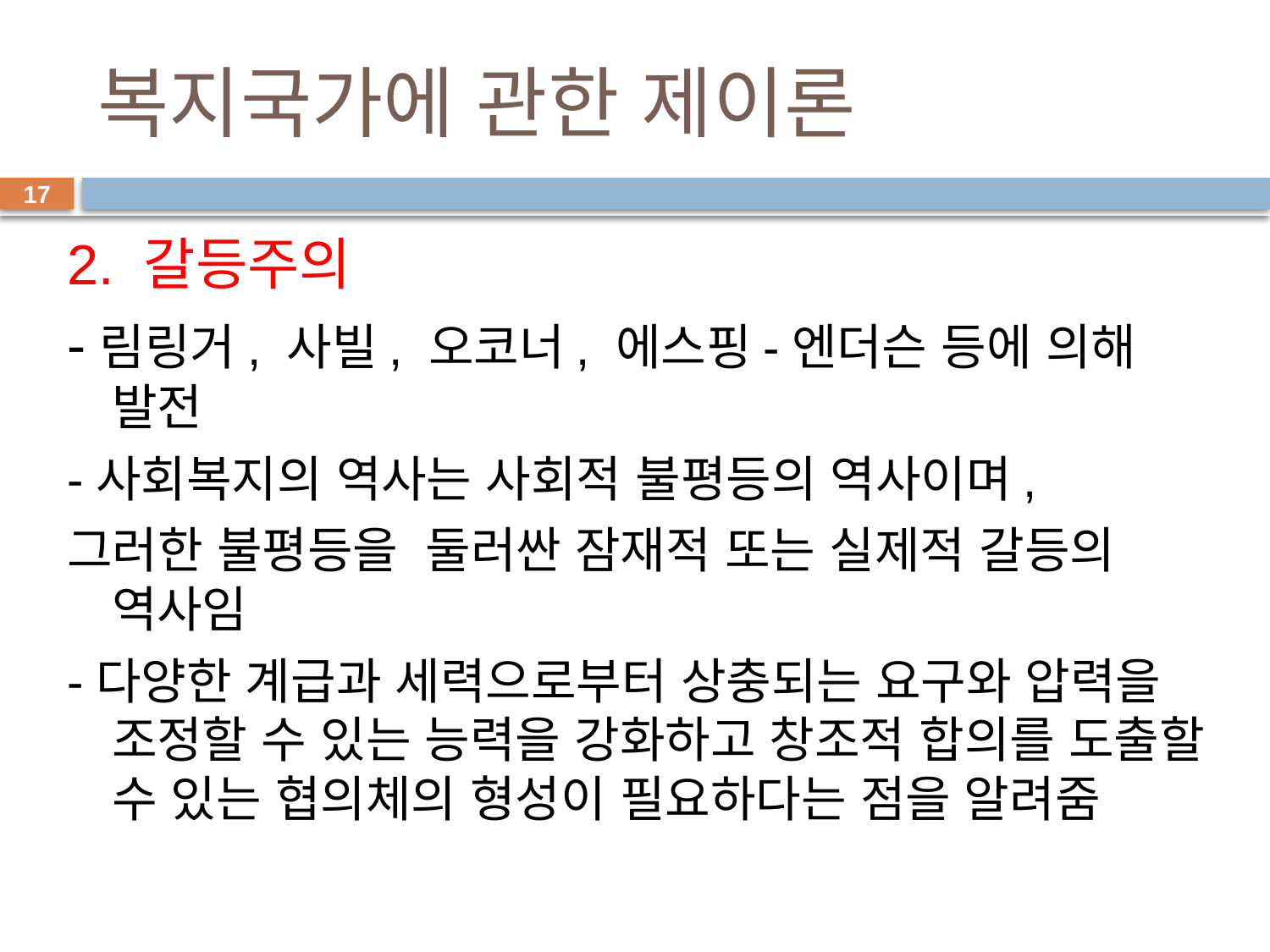

# 복지국가에 관한 제이론
17
2. 갈등주의
-림링거, 사빌, 오코너, 에스핑-엔더슨 등에 의해 발전
-사회복지의 역사는 사회적 불평등의 역사이며,
그러한 불평등을  둘러싼 잠재적 또는 실제적 갈등의 역사임
-다양한 계급과 세력으로부터 상충되는 요구와 압력을 조정할 수 있는 능력을 강화하고 창조적 합의를 도출할 수 있는 협의체의 형성이 필요하다는 점을 알려줌